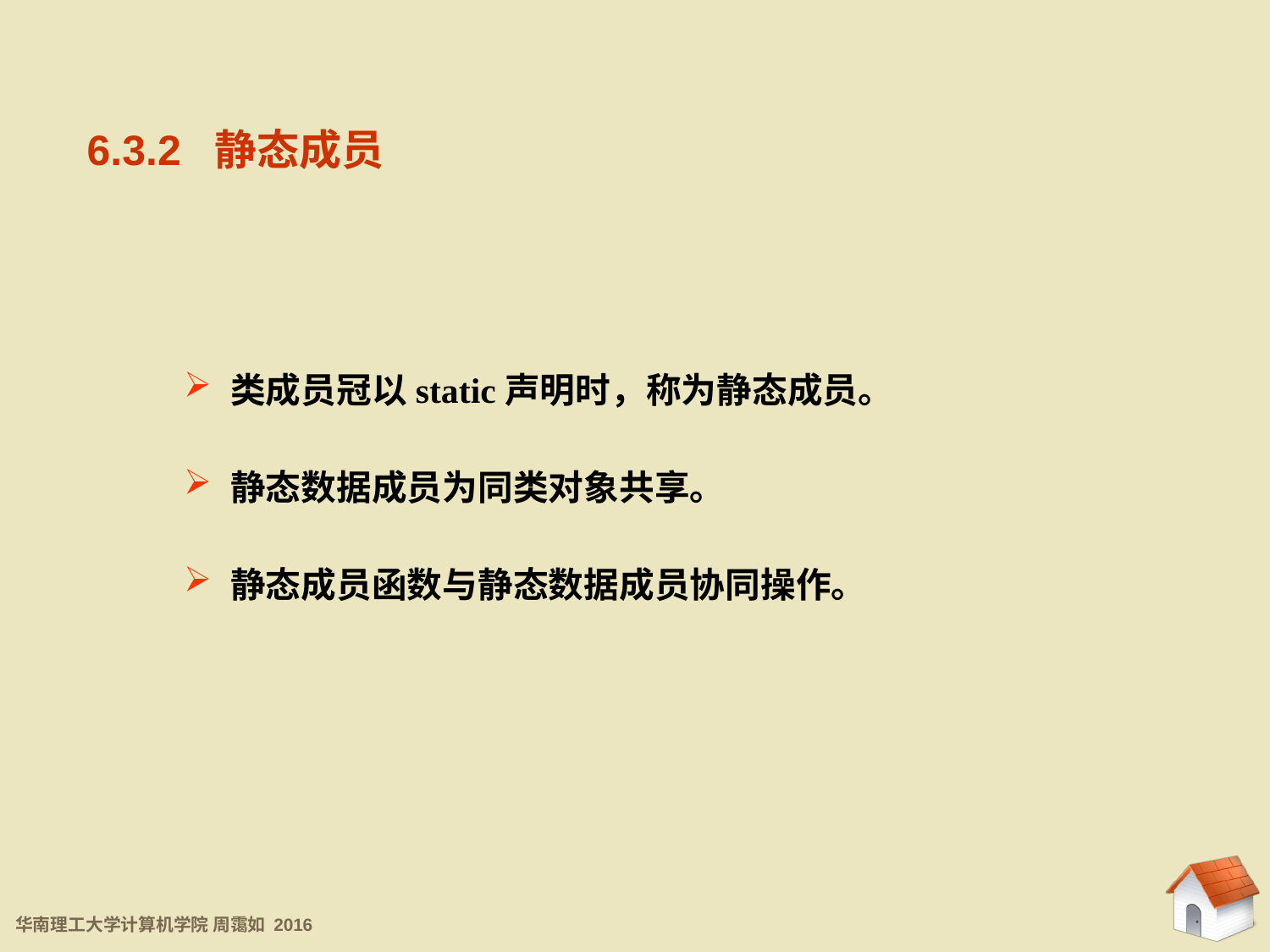

6.3.2  静态成员
6.3.2  静态成员
 类成员冠以static声明时，称为静态成员。
 静态数据成员为同类对象共享。
 静态成员函数与静态数据成员协同操作。